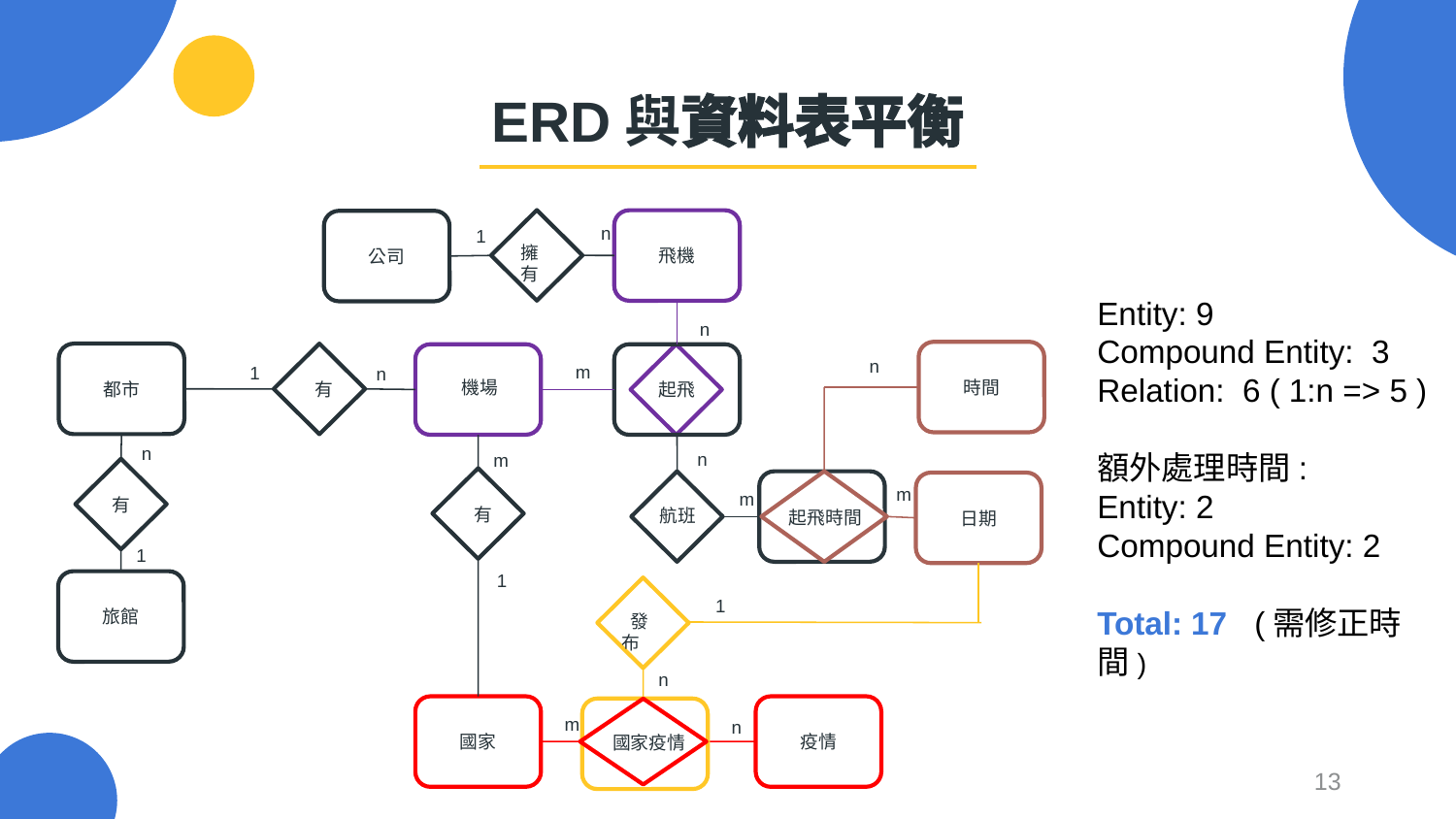

# ERD與資料表平衡

擁有
飛機
公司
n
1
n
時間
都市

 有

機場
起飛

n
m
1
n
n
n
m
有

 有

航班

起飛時間

日期
m
m
1
1
旅館

 發布
1
n
疫情
國家

國家疫情

m
n
Entity: 9
Compound Entity:  3
Relation:  6 ( 1:n => 5 )

額外處理時間:
Entity: 2
Compound Entity: 2

Total: 17   (需修正時間)